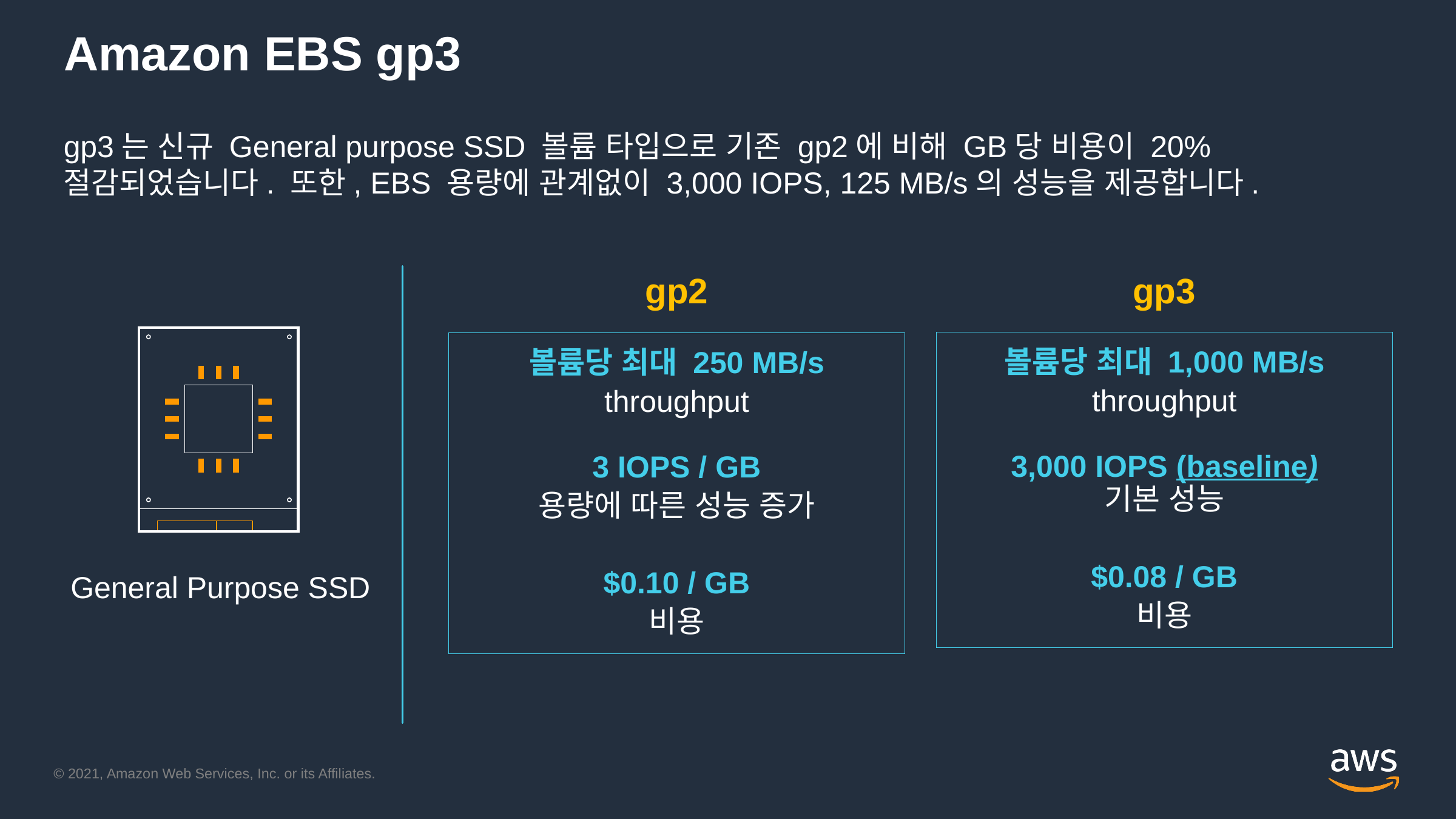

# Amazon EBS gp3
gp3는 신규 General purpose SSD 볼륨 타입으로 기존 gp2에 비해 GB당 비용이 20% 절감되었습니다. 또한, EBS 용량에 관계없이 3,000 IOPS, 125 MB/s의 성능을 제공합니다.
gp2
gp3

볼륨당 최대 1,000 MB/s
throughput
3,000 IOPS (baseline)
기본 성능

$0.08 / GB
비용
볼륨당 최대 250 MB/s
throughput
3 IOPS / GB
용량에 따른 성능 증가

$0.10 / GB
비용
General Purpose SSD